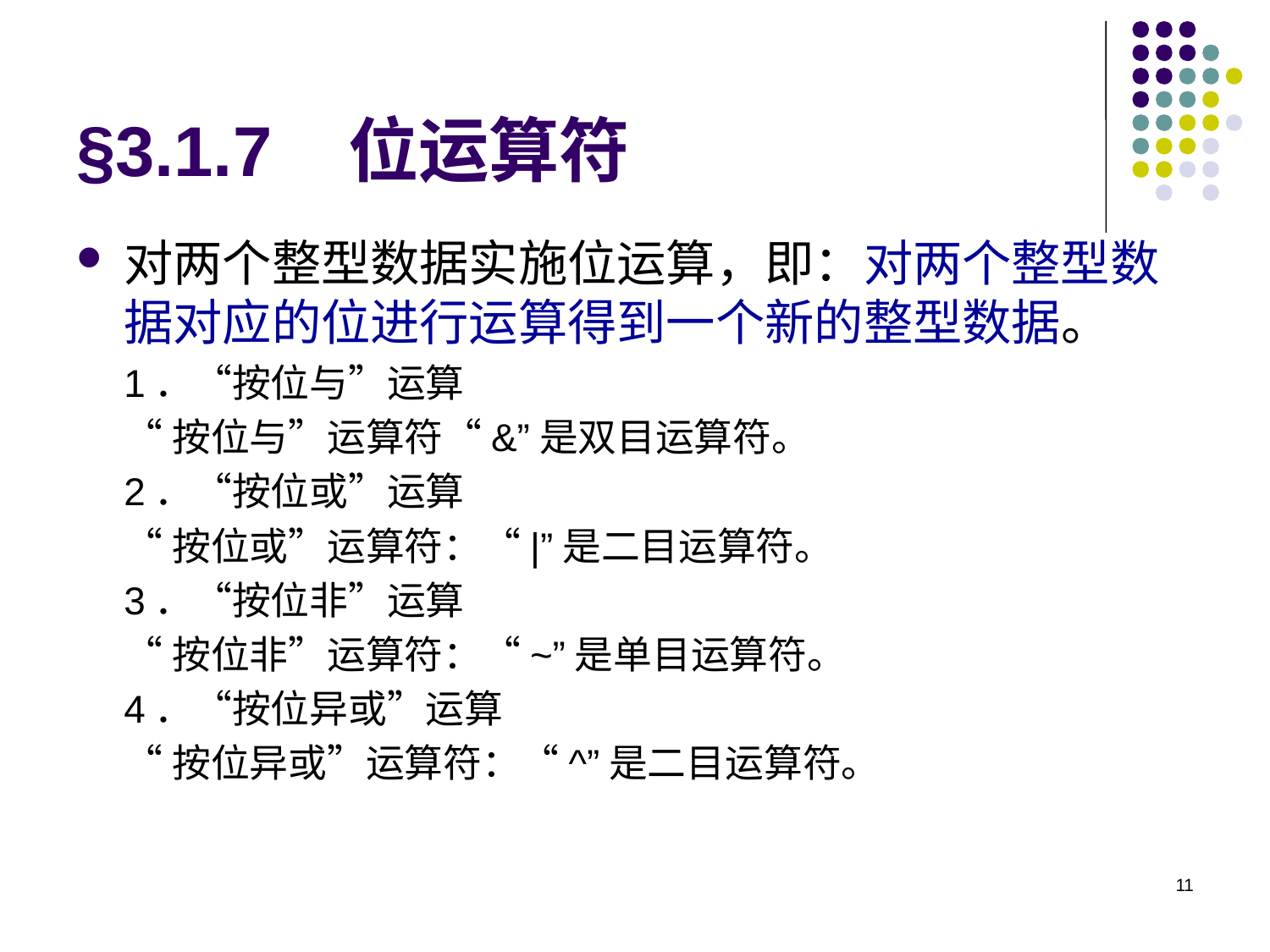

# §3.1.7   位运算符
对两个整型数据实施位运算，即：对两个整型数据对应的位进行运算得到一个新的整型数据。
1．“按位与”运算
“按位与”运算符“&”是双目运算符。
2．“按位或”运算
“按位或”运算符：“|”是二目运算符。
3．“按位非”运算
“按位非”运算符：“~”是单目运算符。
4．“按位异或”运算
“按位异或”运算符：“^”是二目运算符。

11